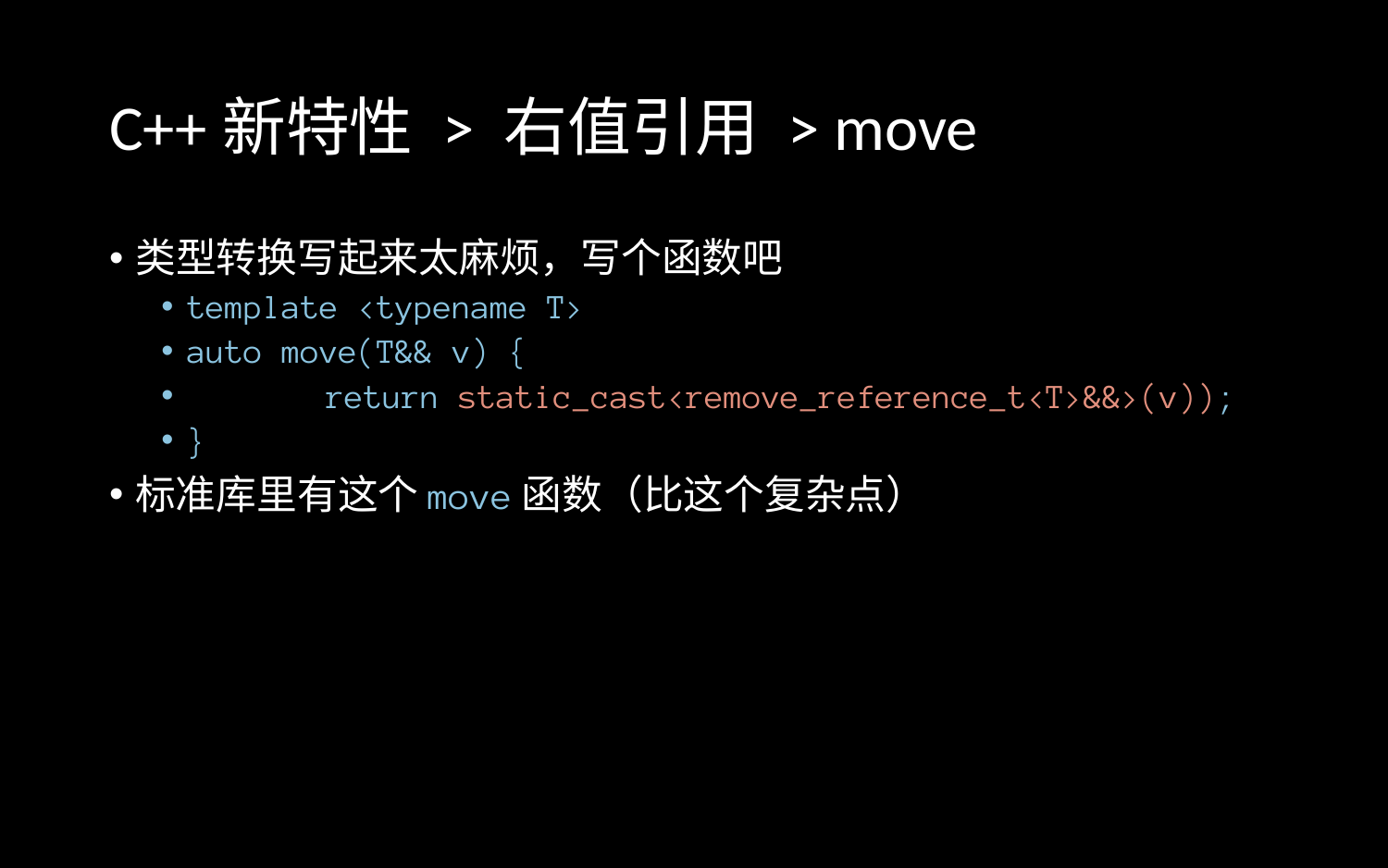

# C++新特性 > 右值引用 > move
类型转换写起来太麻烦，写个函数吧
template <typename T>
auto move(T&& v) {
	return static_cast<remove_reference_t<T>&&>(v));
}
标准库里有这个move函数（比这个复杂点）